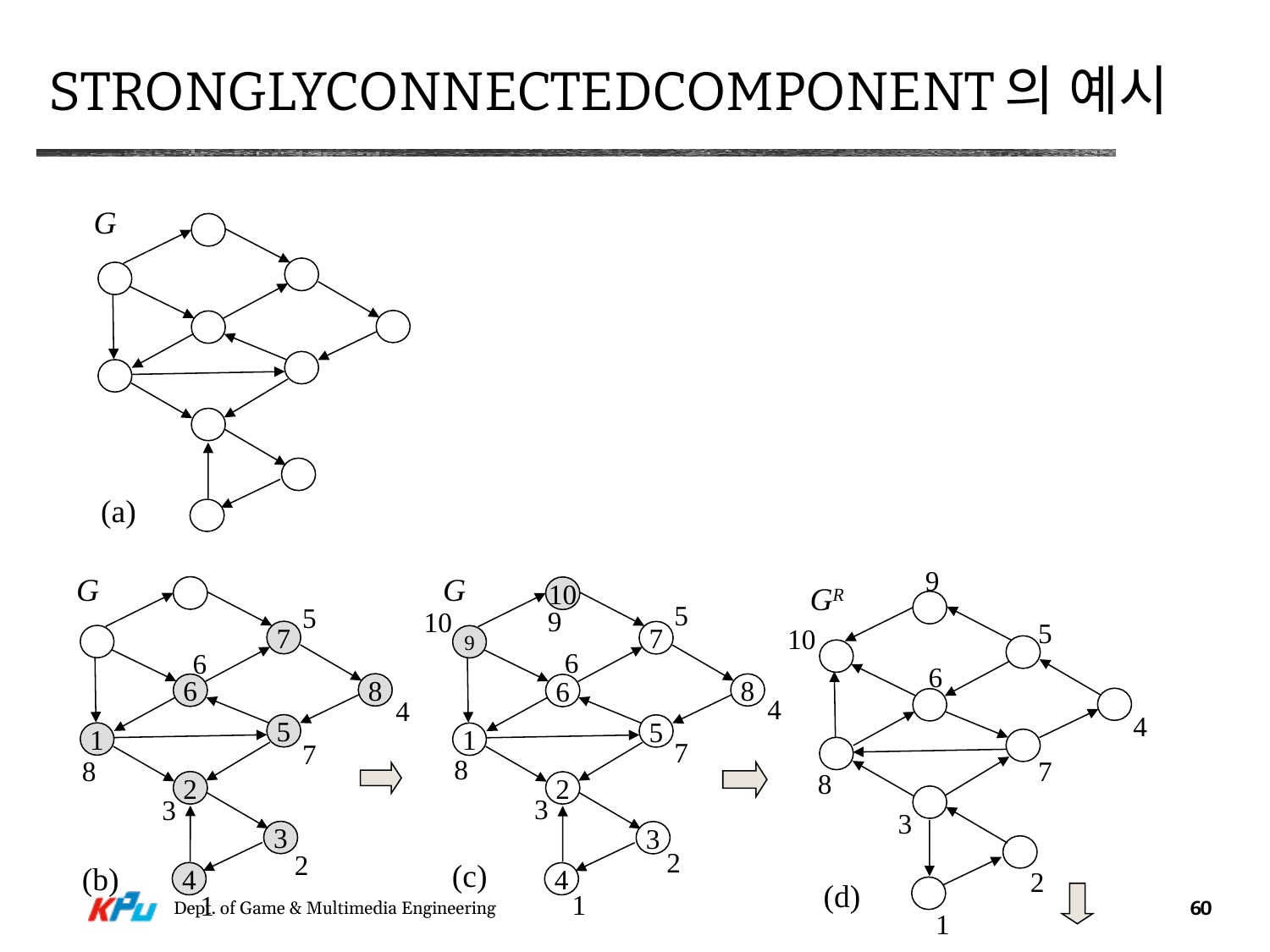

# stronglyConnectedComponent의 예시

G

(a)

9
G
G
GR

10

5

5
9
10

5
10
7
7

9

6
6

6

8
8
6
6
4
4

4

5
5
1
1
7

7

8

8
7

8

2
2
3
3

3

3
3

2
2

(c)
(b)

2
4
4
(d)

1
1
Dept. of Game & Multimedia Engineering
60

1